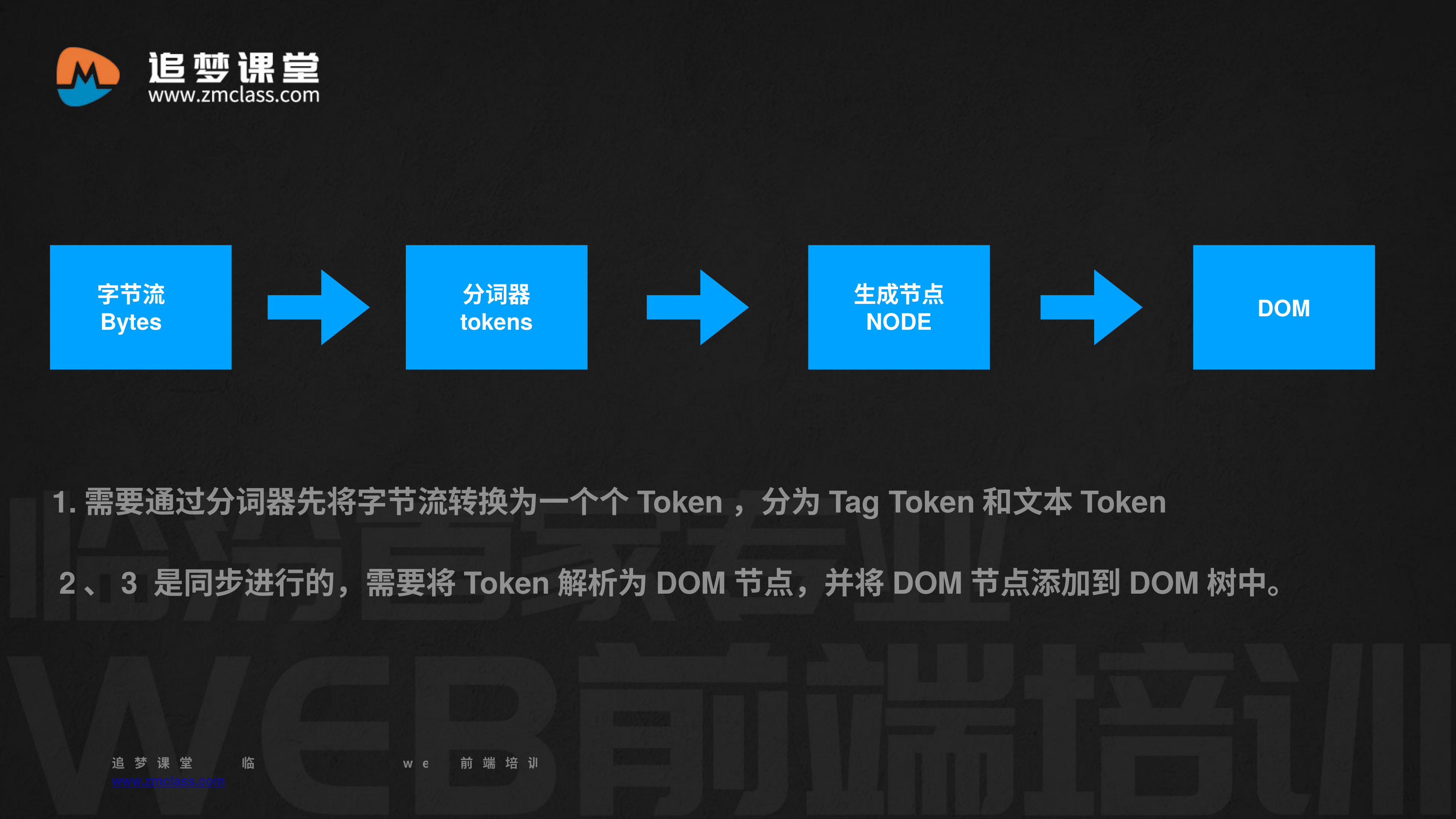

字节流
Bytes
分词器
tokens
生成节点
NODE
DOM
1.需要通过分词器先将字节流转换为一个个Token，分为Tag Token和文本Token
2、3 是同步进行的，需要将Token解析为DOM节点，并将DOM节点添加到DOM树中。
追梦课堂   临汾首家专业的web前端培训机构                                                          www.zmclass.com
5